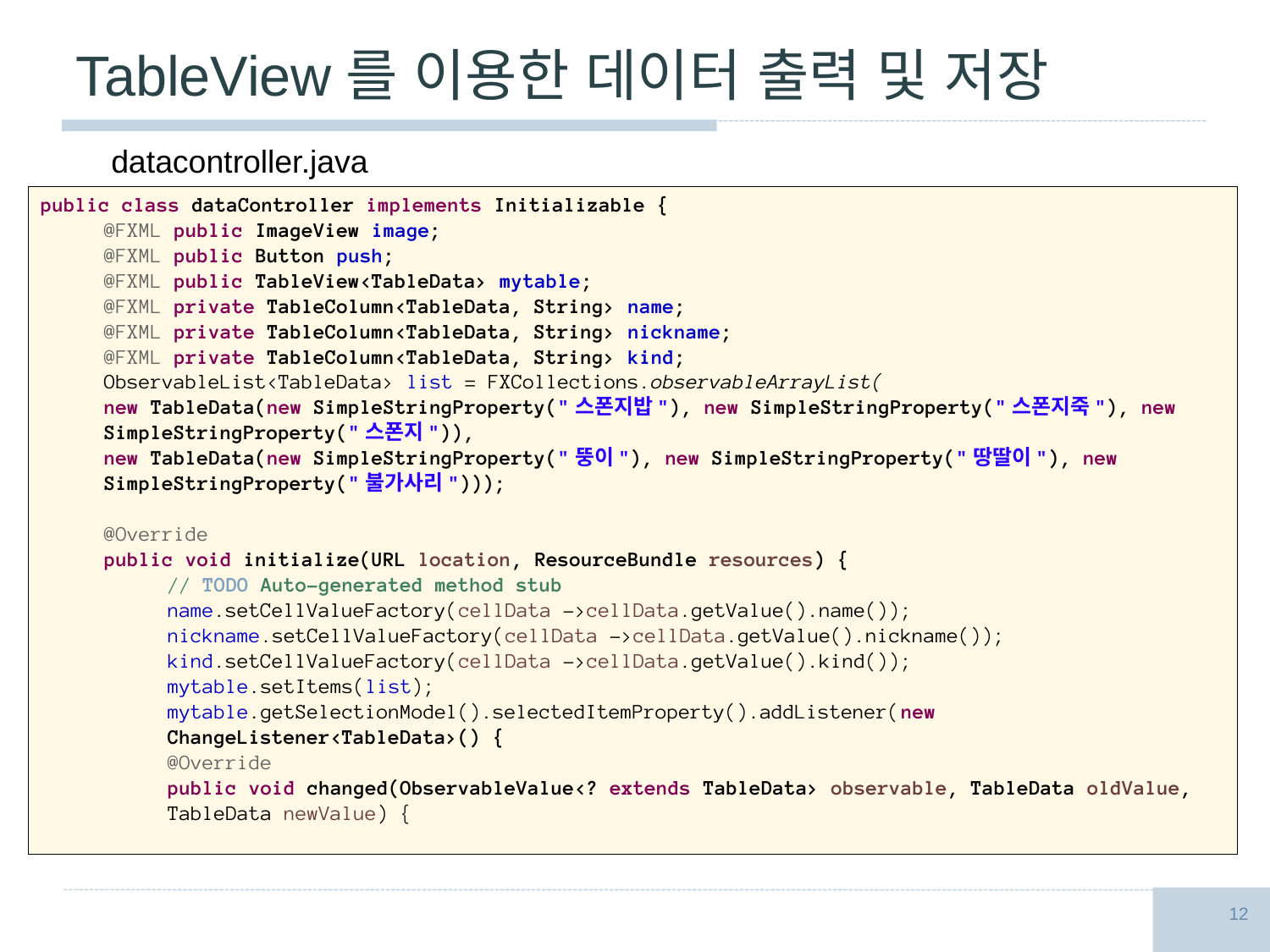

# TableView를 이용한 데이터 출력 및 저장
datacontroller.java
public class dataController implements Initializable {
@FXML public ImageView image;
@FXML public Button push;
@FXML public TableView<TableData> mytable;
@FXML private TableColumn<TableData, String> name;
@FXML private TableColumn<TableData, String> nickname;
@FXML private TableColumn<TableData, String> kind;
ObservableList<TableData> list = FXCollections.observableArrayList(
new TableData(new SimpleStringProperty("스폰지밥"), new SimpleStringProperty("스폰지죽"), new SimpleStringProperty("스폰지")),
new TableData(new SimpleStringProperty("뚱이"), new SimpleStringProperty("땅딸이"), new SimpleStringProperty("불가사리")));

@Override
public void initialize(URL location, ResourceBundle resources) {
// TODO Auto-generated method stub
name.setCellValueFactory(cellData ->cellData.getValue().name());
nickname.setCellValueFactory(cellData ->cellData.getValue().nickname());
kind.setCellValueFactory(cellData ->cellData.getValue().kind());
mytable.setItems(list);
mytable.getSelectionModel().selectedItemProperty().addListener(new ChangeListener<TableData>() {
@Override
public void changed(ObservableValue<? extends TableData> observable, TableData oldValue,
TableData newValue) {